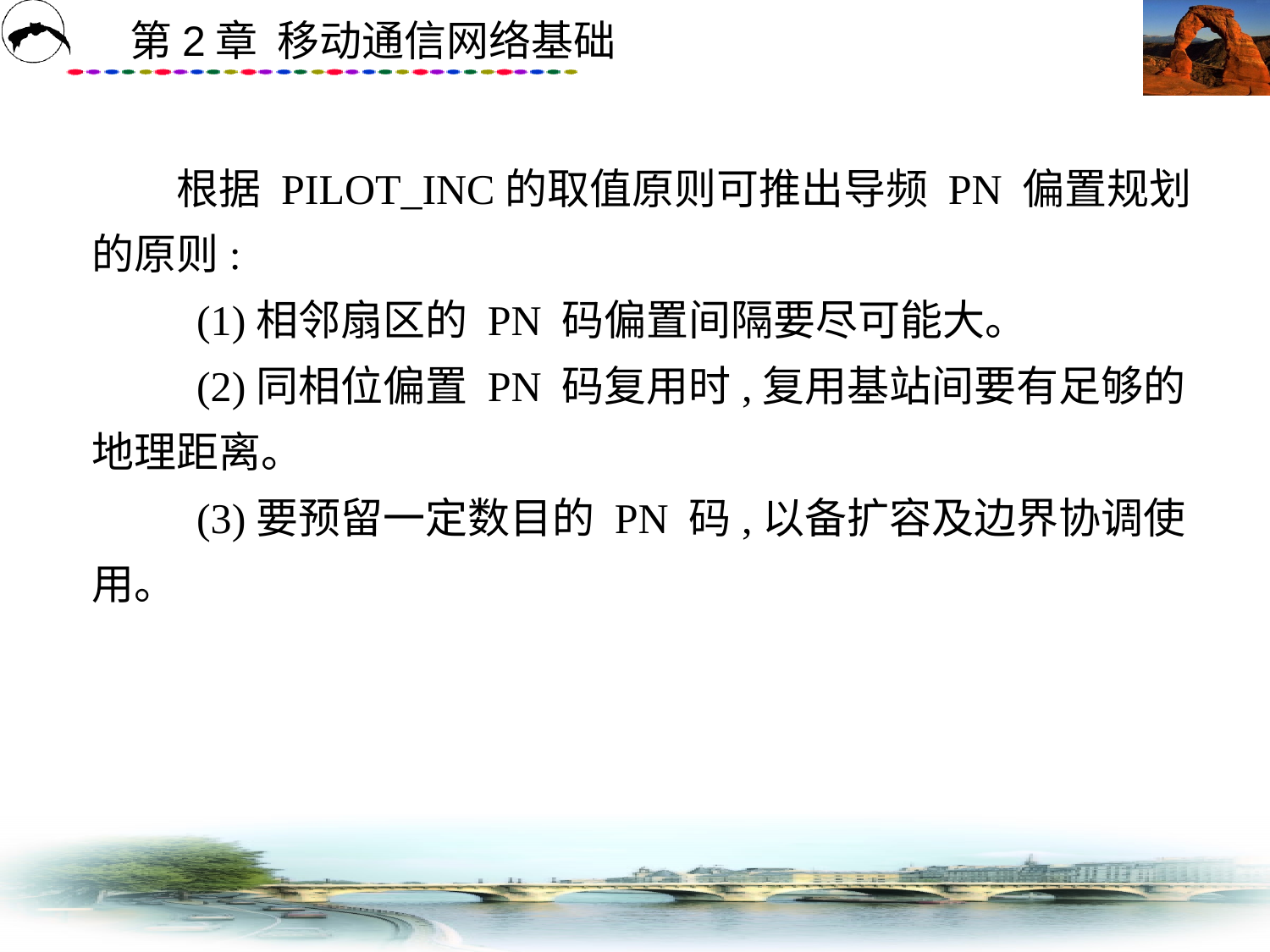

# 根据 PILOT_INC的取值原则可推出导频 PN 偏置规划的原则: 　　 (1)相邻扇区的 PN 码偏置间隔要尽可能大。 　　 (2)同相位偏置 PN 码复用时,复用基站间要有足够的地理距离。 　　 (3)要预留一定数目的 PN 码,以备扩容及边界协调使用。